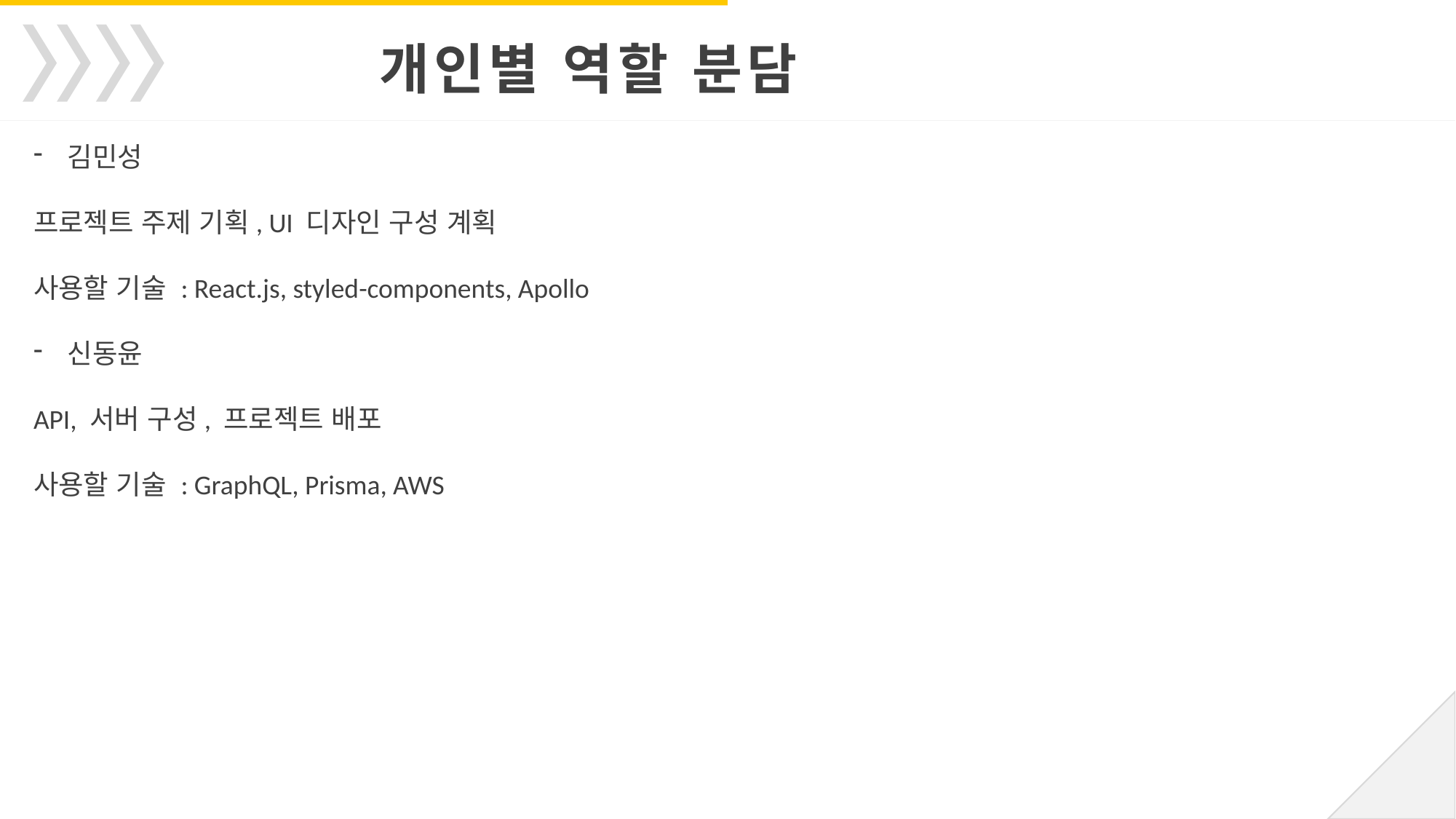

개인별 역할 분담
김민성

프로젝트 주제 기획, UI 디자인 구성 계획

사용할 기술 : React.js, styled-components, Apollo

신동윤

API, 서버 구성, 프로젝트 배포

사용할 기술 : GraphQL, Prisma, AWS